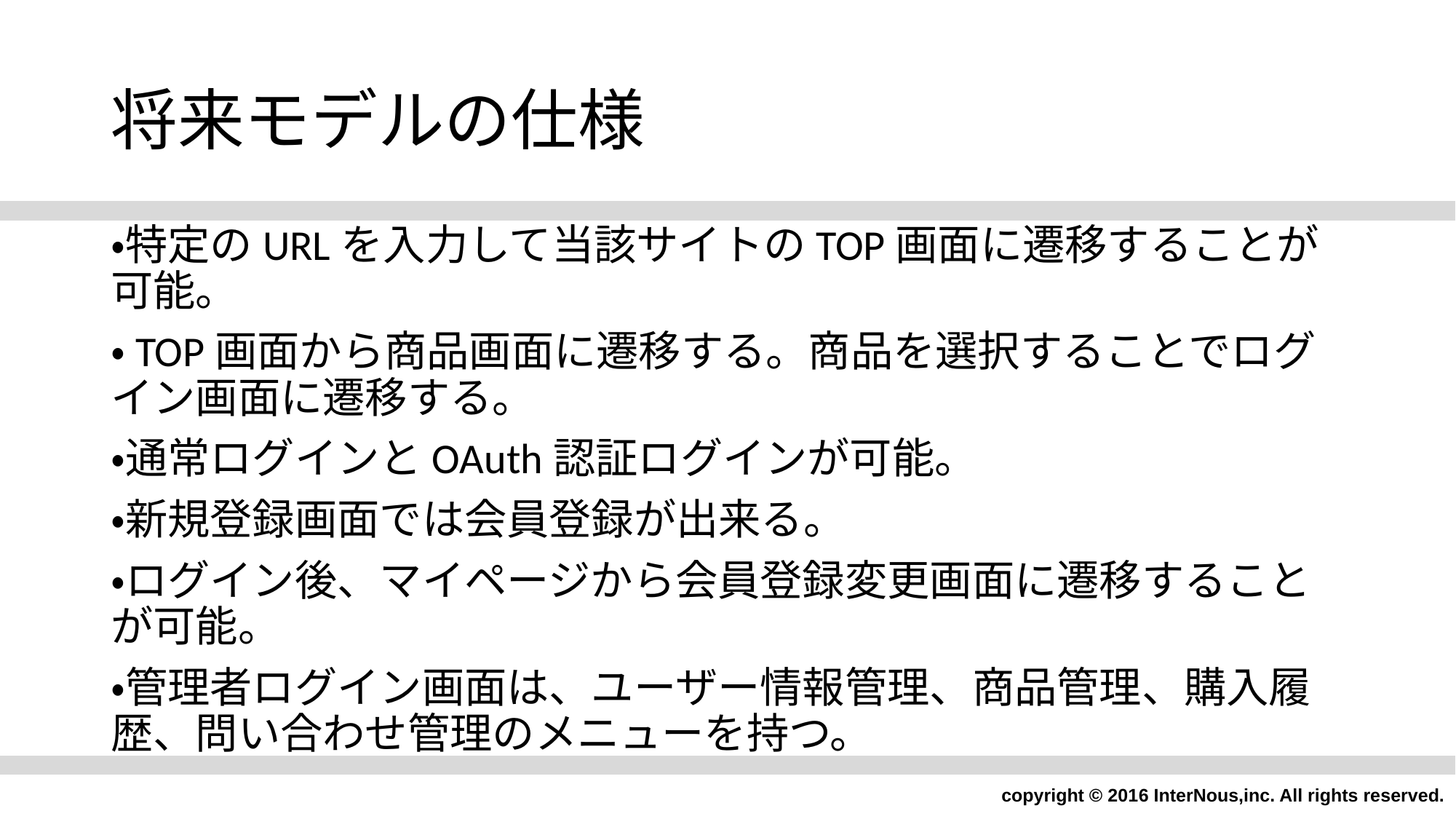

# 将来モデルの仕様

・特定のURLを入力して当該サイトのTOP画面に遷移することが可能。
・TOP画面から商品画面に遷移する。商品を選択することでログイン画面に遷移する。
・通常ログインとOAuth認証ログインが可能。
・新規登録画面では会員登録が出来る。
・ログイン後、マイページから会員登録変更画面に遷移することが可能。
・管理者ログイン画面は、ユーザー情報管理、商品管理、購入履歴、問い合わせ管理のメニューを持つ。

copyright © 2016 InterNous,inc. All rights reserved.